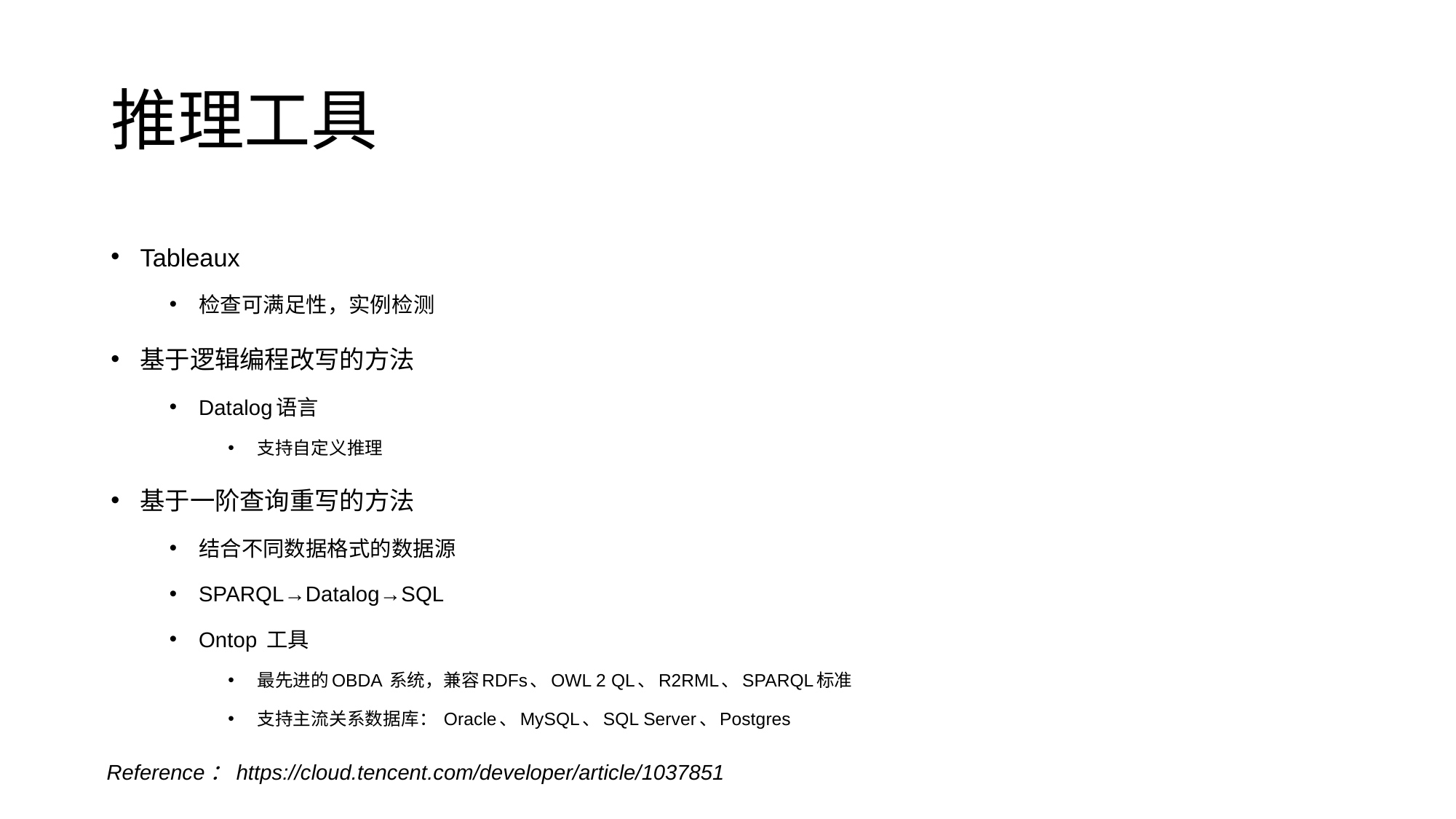

# 推理工具
Tableaux
检查可满足性，实例检测
基于逻辑编程改写的方法
Datalog语言
支持自定义推理
基于一阶查询重写的方法
结合不同数据格式的数据源
SPARQL→Datalog→SQL
Ontop 工具
最先进的OBDA 系统，兼容RDFs、OWL 2 QL、R2RML、SPARQL标准
支持主流关系数据库： Oracle、MySQL、SQL Server、Postgres

Reference：https://cloud.tencent.com/developer/article/1037851